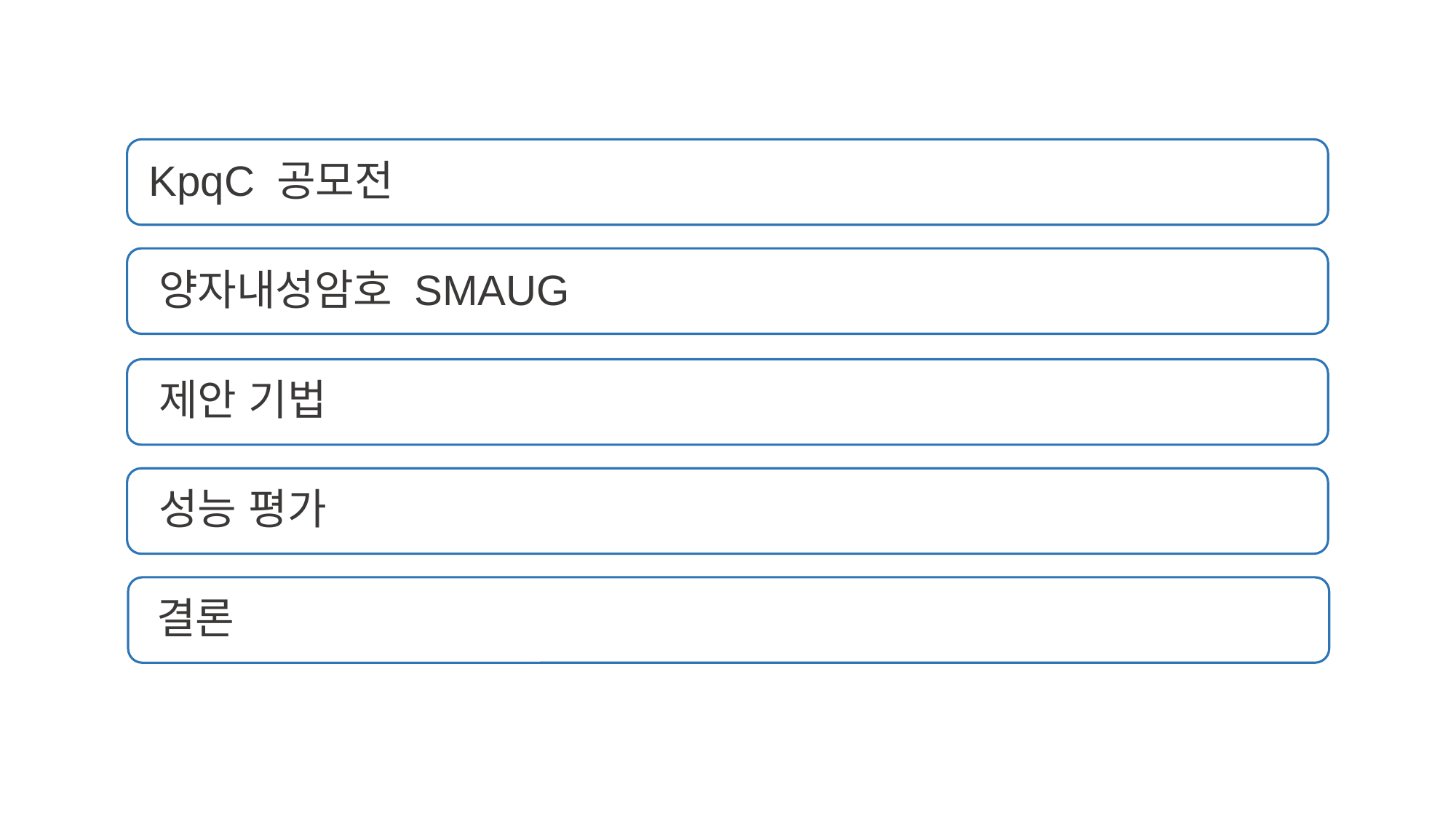

KpqC 공모전
 양자내성암호 SMAUG
 제안 기법
 성능 평가
 결론